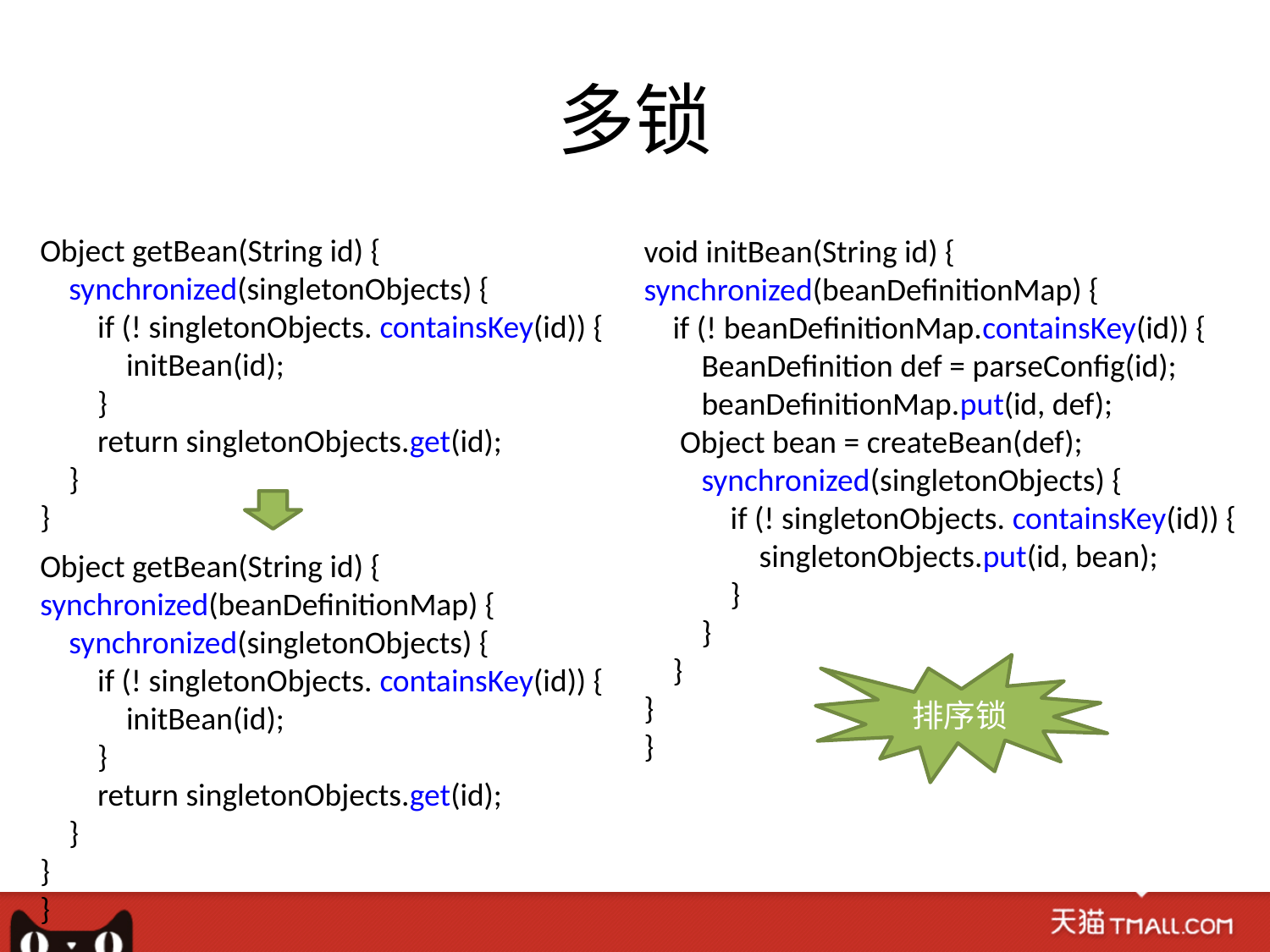

# 多锁
Object getBean(String id) {
    synchronized(singletonObjects) {
        if (! singletonObjects. containsKey(id)) {
            initBean(id);
        }
        return singletonObjects.get(id);
    }
}
void initBean(String id) {
synchronized(beanDefinitionMap) {
    if (! beanDefinitionMap.containsKey(id)) {
        BeanDefinition def = parseConfig(id);
        beanDefinitionMap.put(id, def);
     Object bean = createBean(def);
        synchronized(singletonObjects) {
            if (! singletonObjects. containsKey(id)) {
                singletonObjects.put(id, bean);
            }
        }
    }
}
}

Object getBean(String id) {
synchronized(beanDefinitionMap) {
    synchronized(singletonObjects) {
        if (! singletonObjects. containsKey(id)) {
            initBean(id);
        }
        return singletonObjects.get(id);
    }
}
}
排序锁